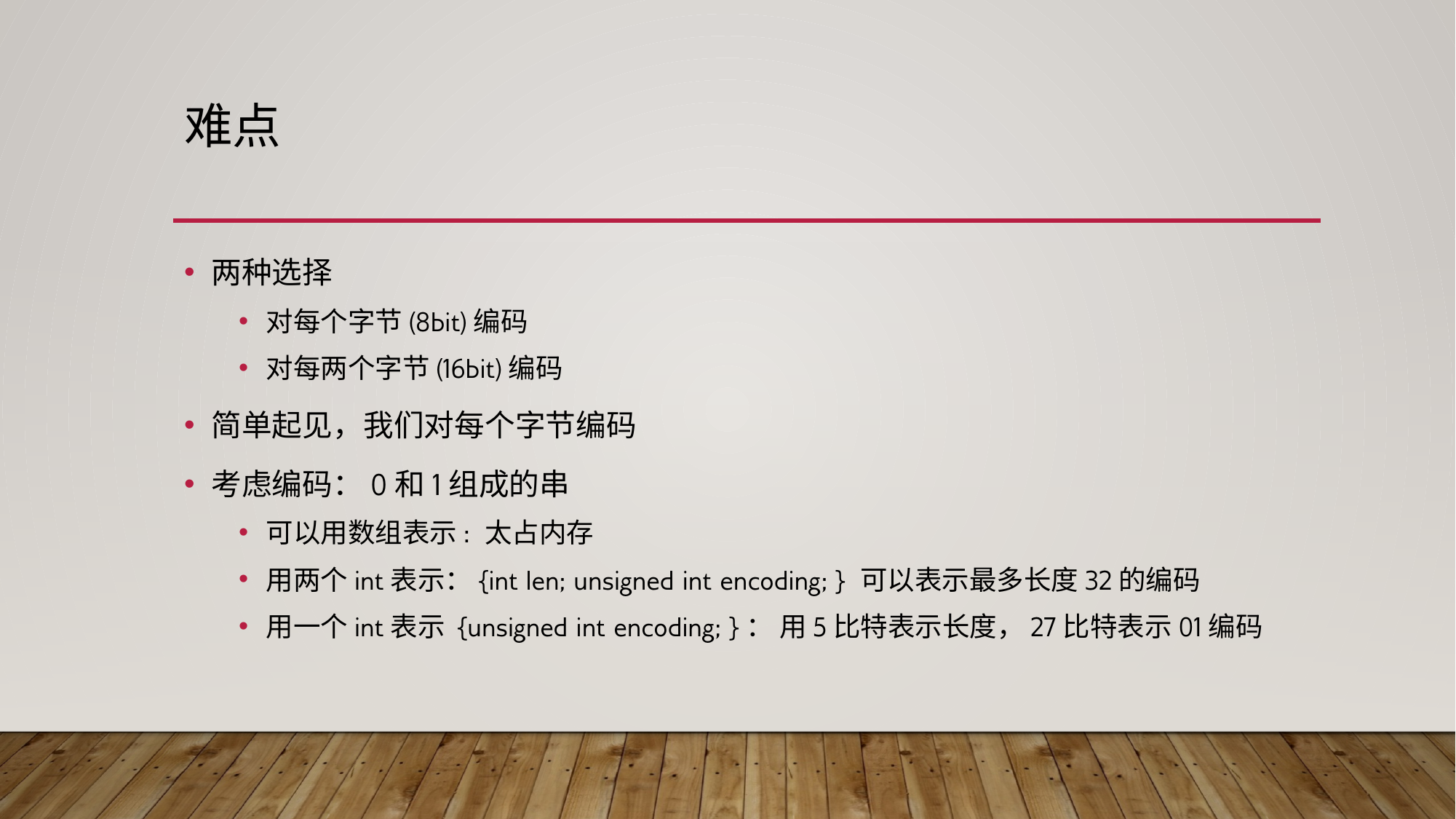

# 难点
两种选择
对每个字节(8bit)编码
对每两个字节(16bit)编码
简单起见，我们对每个字节编码
考虑编码：0和1组成的串
可以用数组表示: 太占内存
用两个int表示：{int len; unsigned int encoding; } 可以表示最多长度32的编码
用一个int表示 {unsigned int encoding; }： 用5比特表示长度，27比特表示01编码